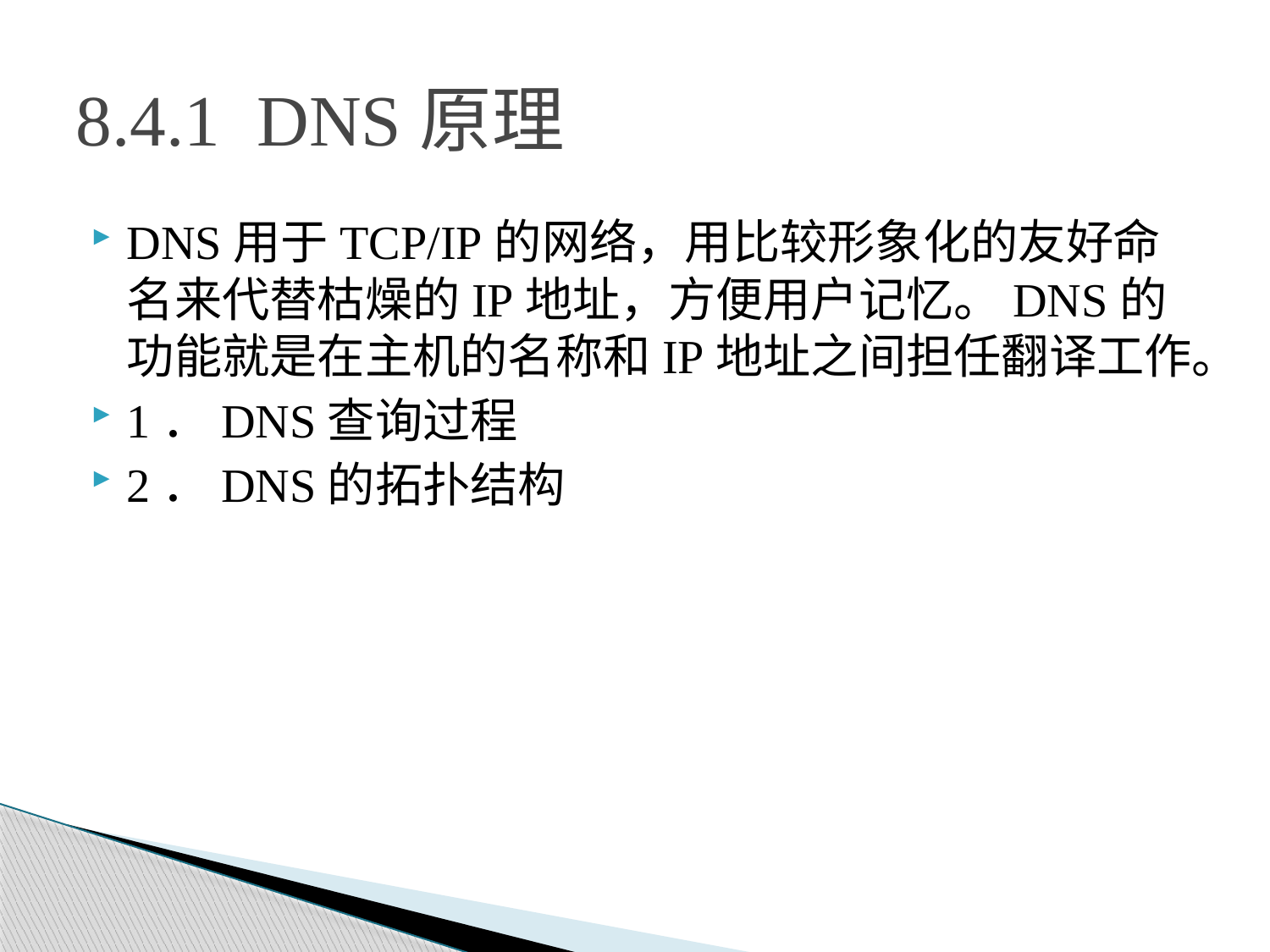

# 8.4.1  DNS原理
DNS用于TCP/IP的网络，用比较形象化的友好命名来代替枯燥的IP地址，方便用户记忆。DNS的功能就是在主机的名称和IP地址之间担任翻译工作。
1．DNS查询过程
2．DNS的拓扑结构